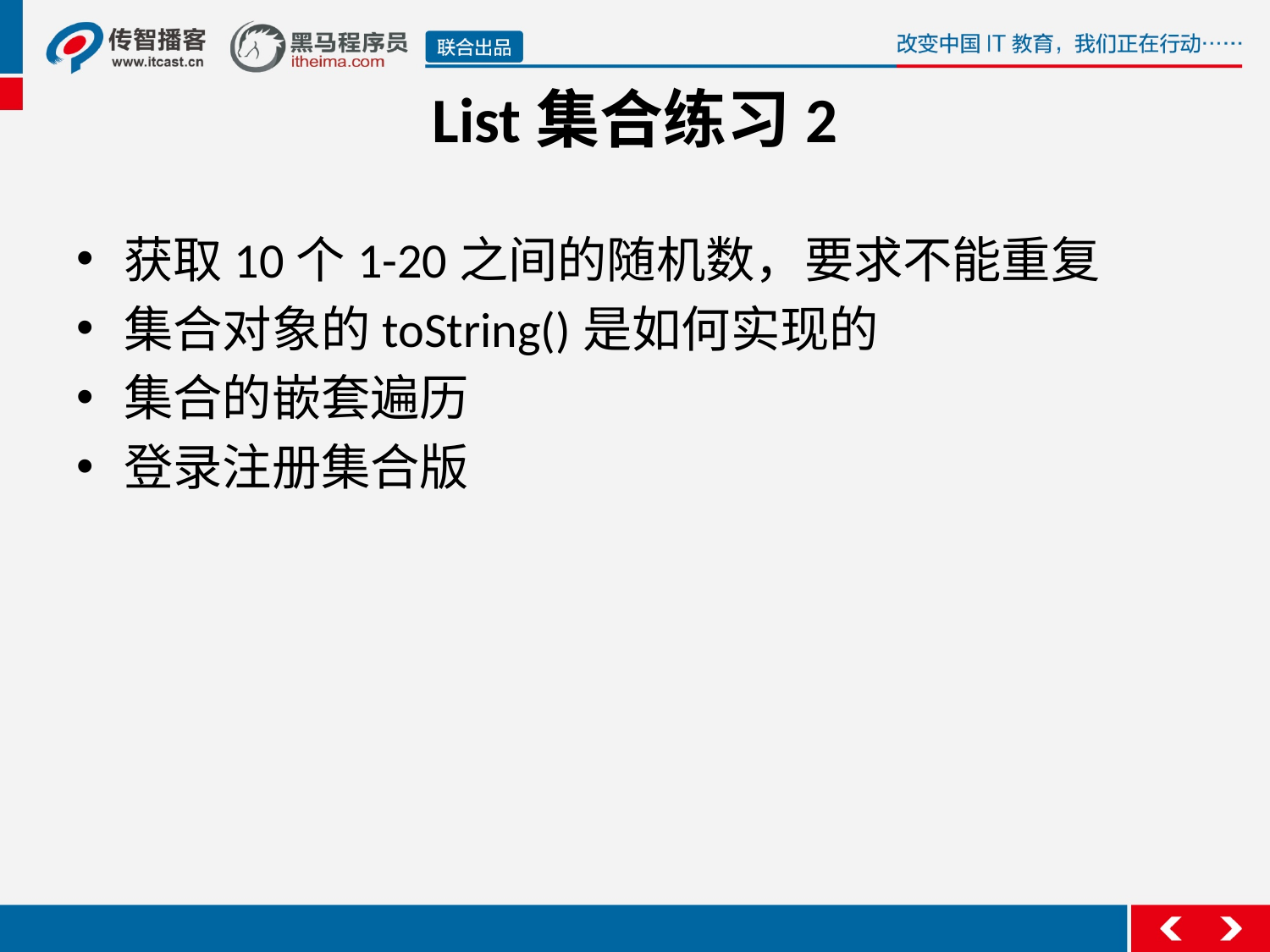

# List集合练习2
获取10个1-20之间的随机数，要求不能重复
集合对象的toString()是如何实现的
集合的嵌套遍历
登录注册集合版